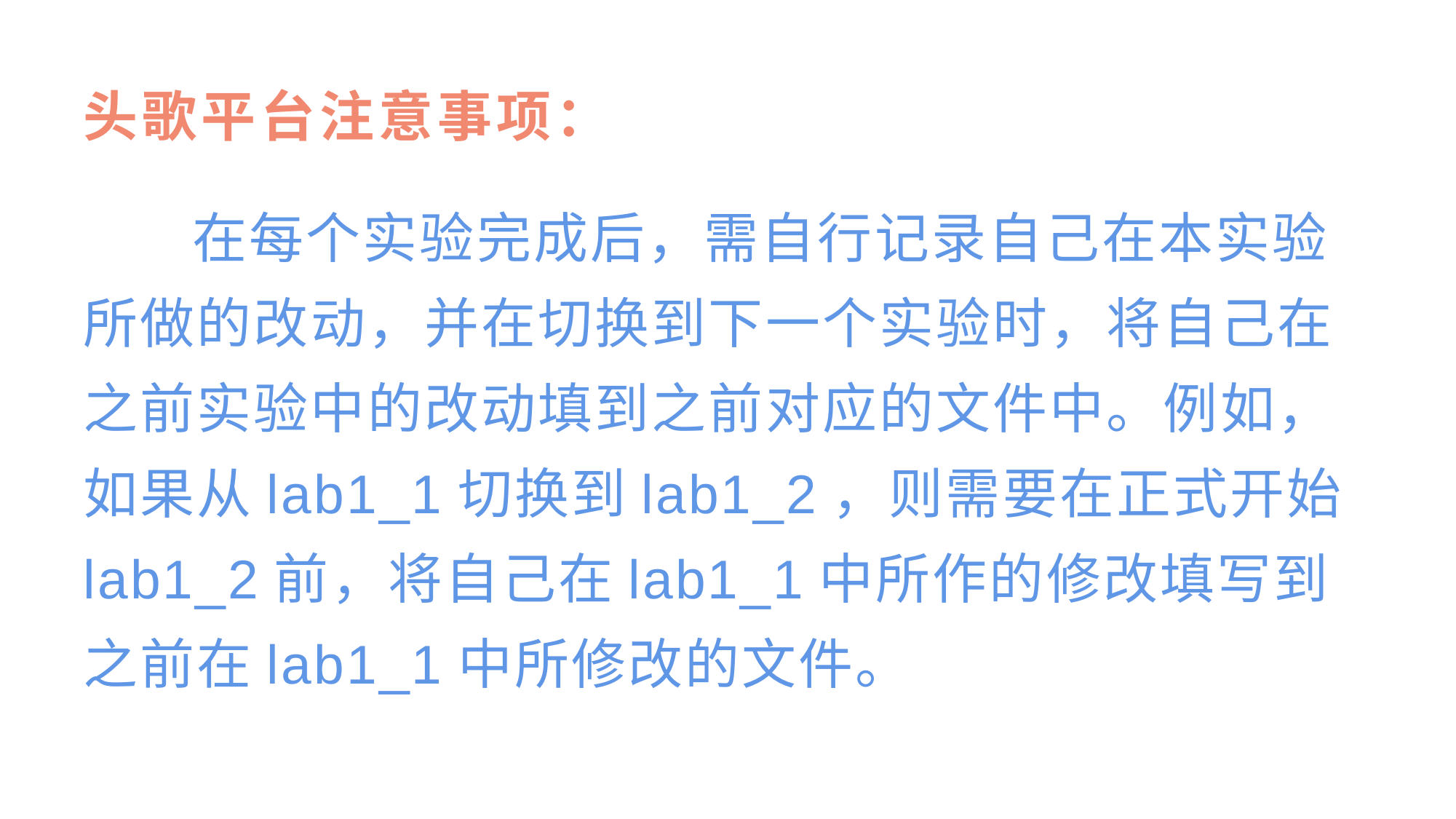

# 头歌平台注意事项：
	在每个实验完成后，需自行记录自己在本实验所做的改动，并在切换到下一个实验时，将自己在之前实验中的改动填到之前对应的文件中。例如，如果从lab1_1切换到lab1_2，则需要在正式开始lab1_2前，将自己在lab1_1中所作的修改填写到之前在lab1_1中所修改的文件。